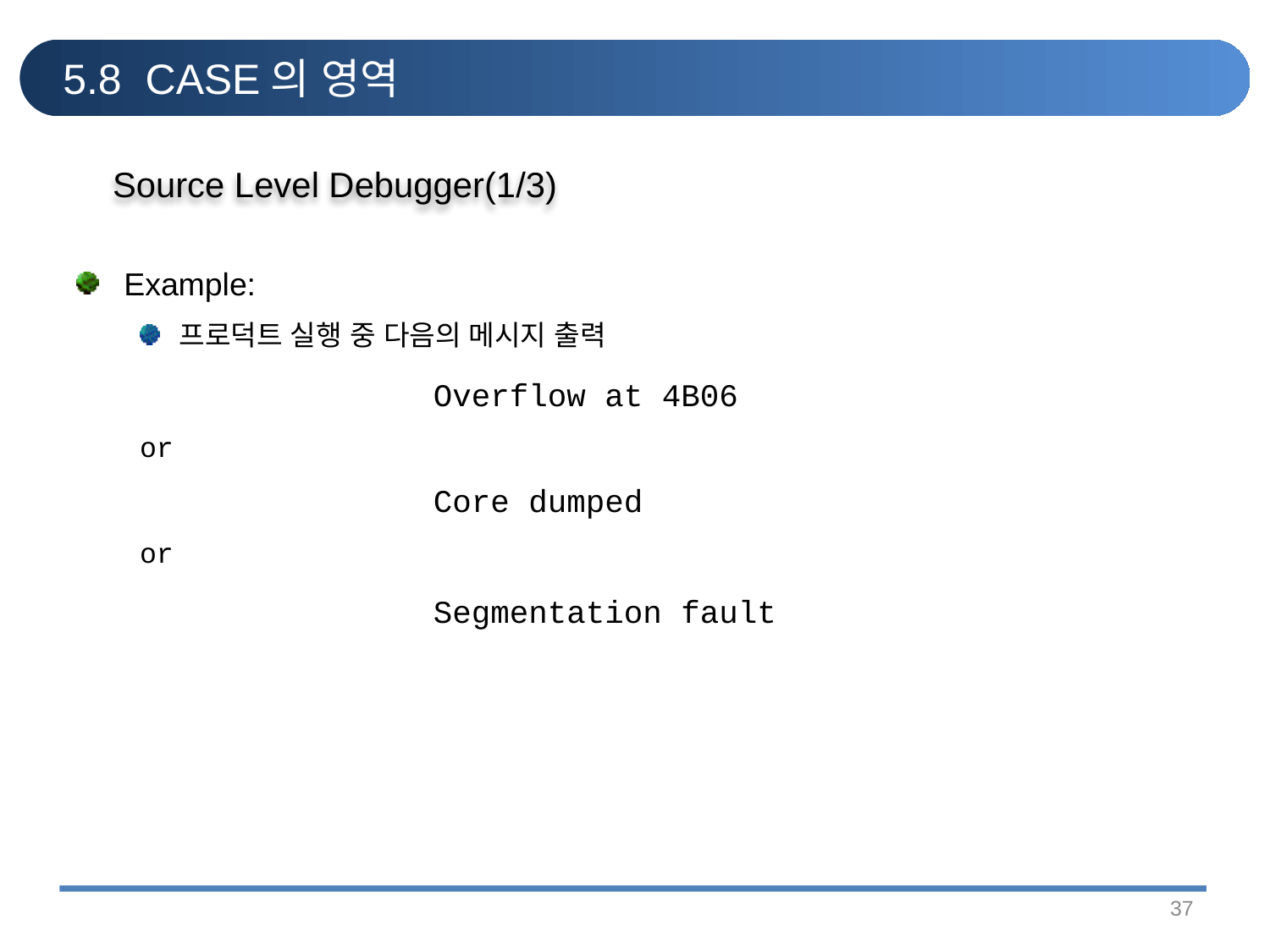

# 5.8  CASE의 영역
Source Level Debugger(1/3)
Example:
프로덕트 실행 중 다음의 메시지 출력
			Overflow at 4B06
or
			Core dumped
or
			Segmentation fault
37